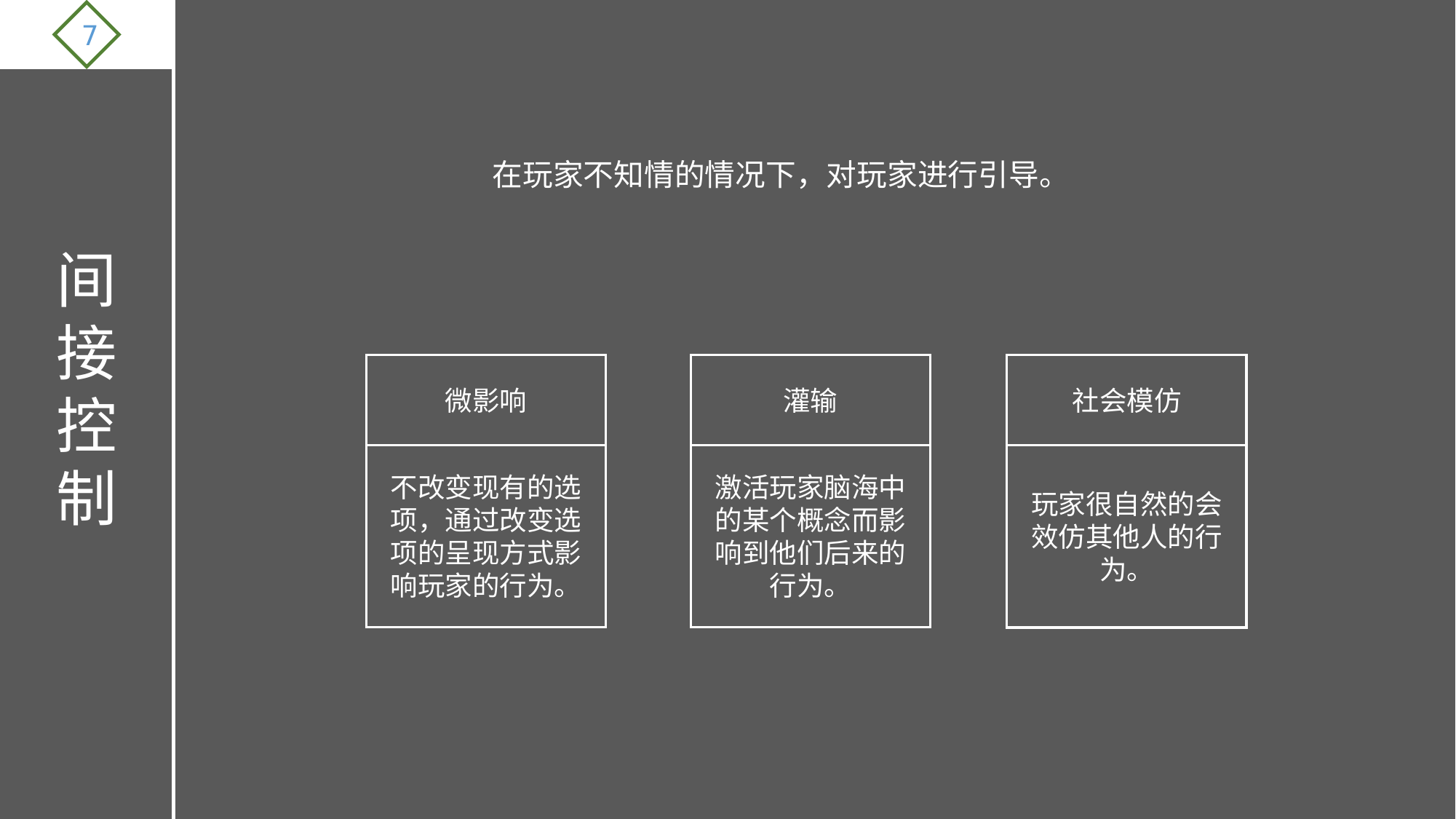

7
在玩家不知情的情况下，对玩家进行引导。
间接控制
微影响
灌输
社会模仿
不改变现有的选项，通过改变选项的呈现方式影响玩家的行为。
激活玩家脑海中的某个概念而影响到他们后来的行为。
玩家很自然的会效仿其他人的行为。